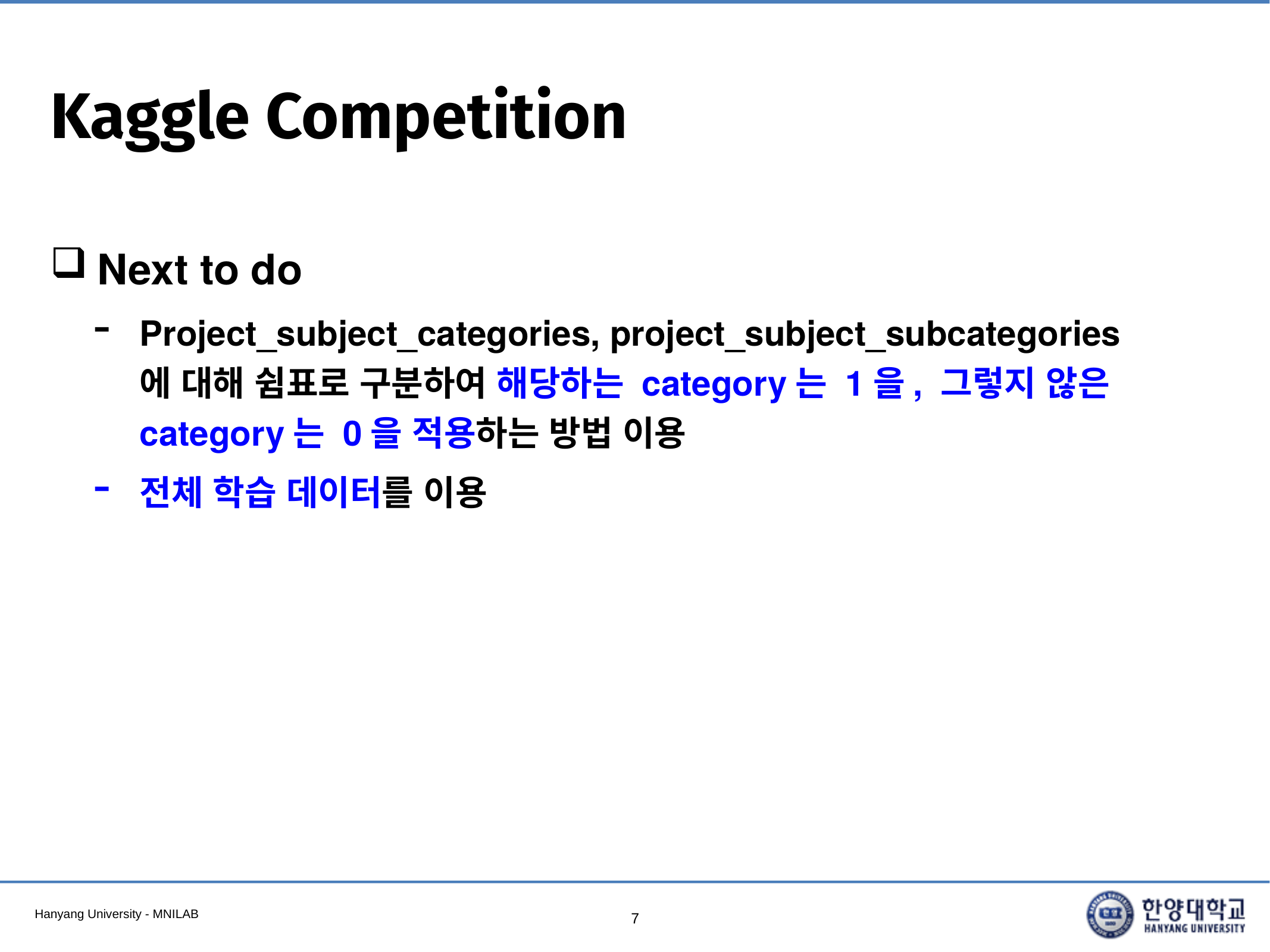

# Kaggle Competition
Next to do
Project_subject_categories, project_subject_subcategories에 대해 쉼표로 구분하여 해당하는 category는 1을, 그렇지 않은 category는 0을 적용하는 방법 이용
전체 학습 데이터를 이용

7